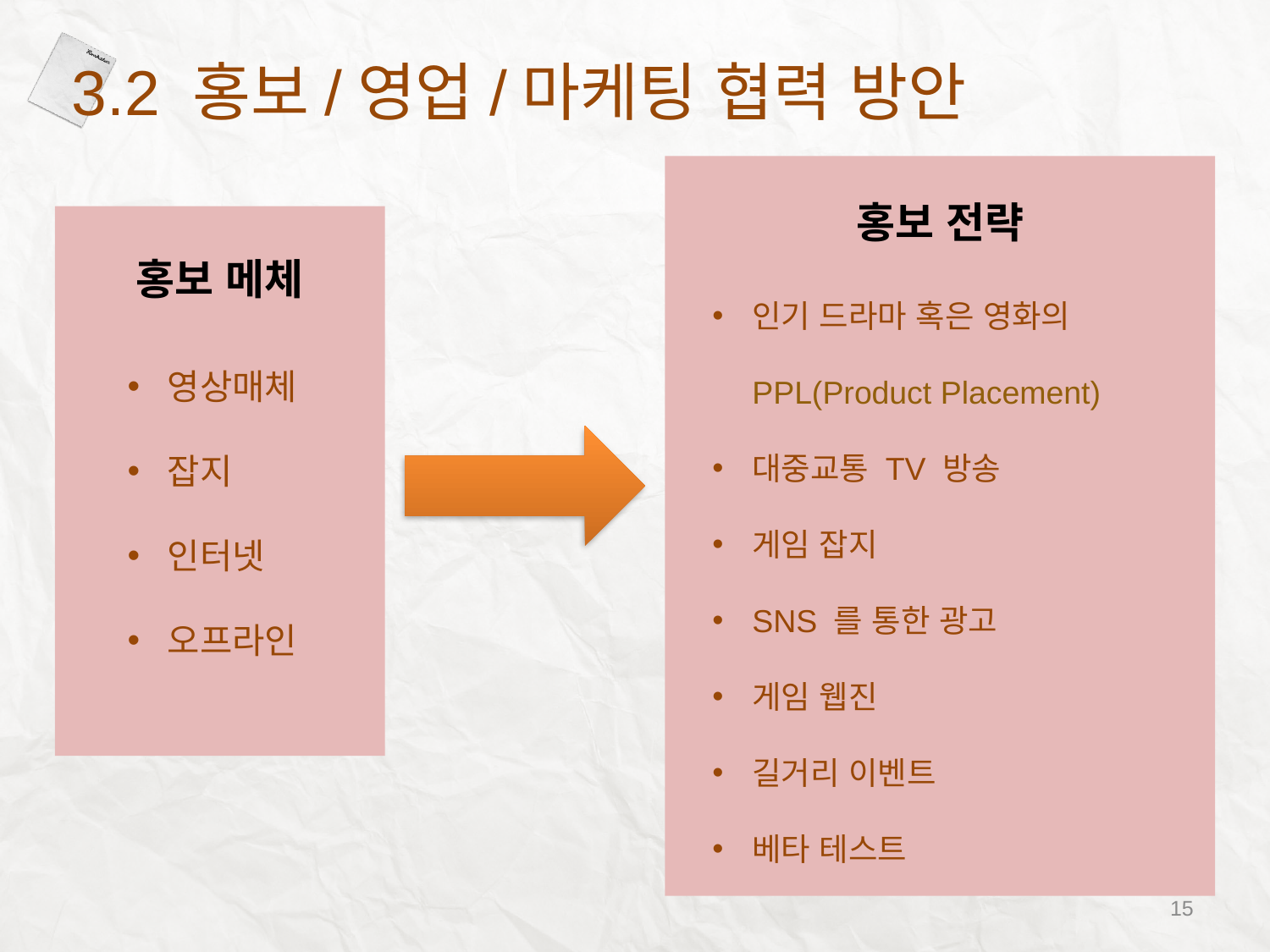

3.2 홍보/영업/마케팅 협력 방안
홍보 전략

홍보 메체

인기 드라마 혹은 영화의 PPL(Product Placement)
대중교통 TV 방송
게임 잡지
SNS 를 통한 광고
게임 웹진
길거리 이벤트
베타 테스트

영상매체
잡지
인터넷
오프라인

15